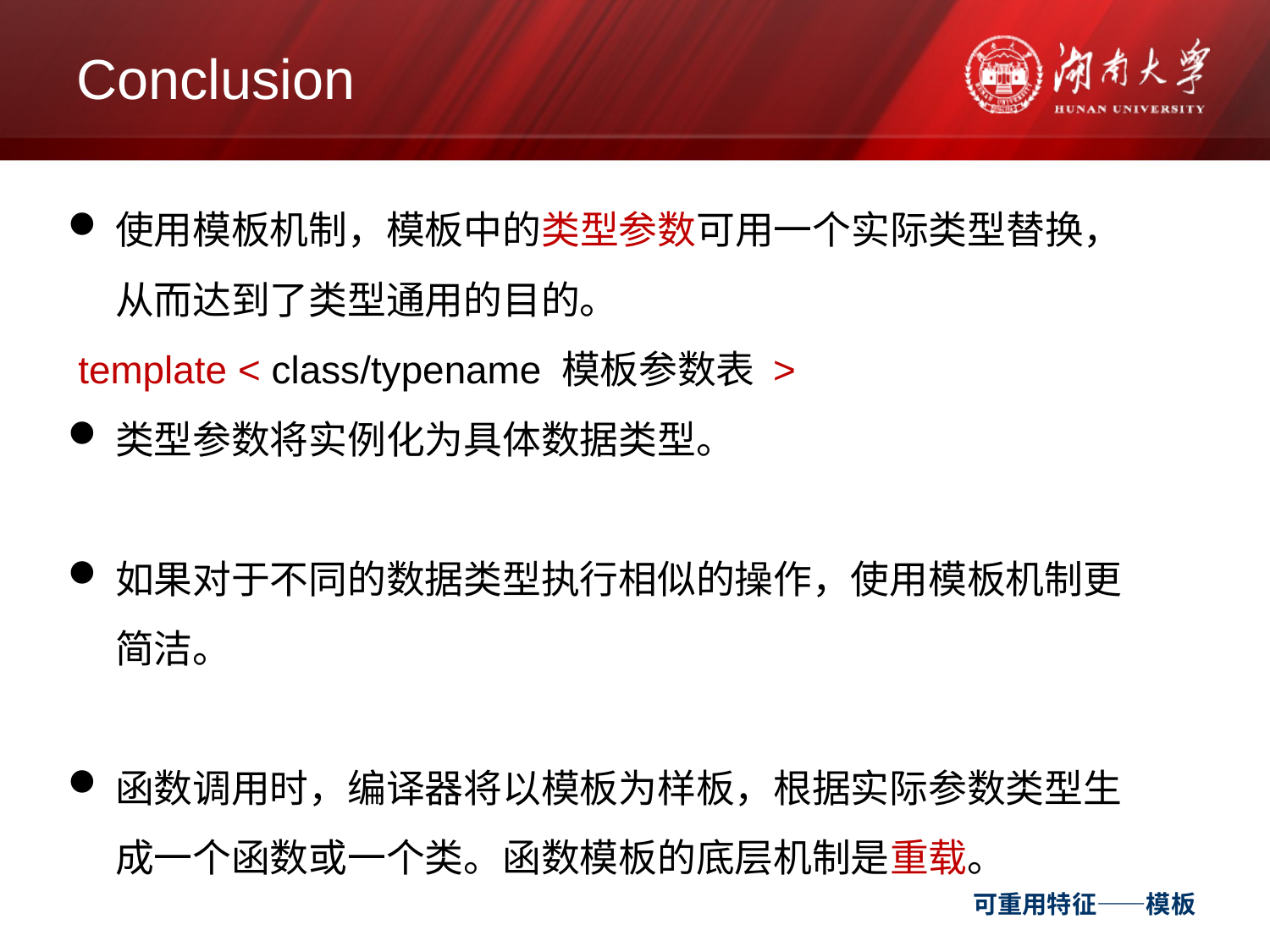

# Conclusion
使用模板机制，模板中的类型参数可用一个实际类型替换，从而达到了类型通用的目的。
 template < class/typename 模板参数表 >
类型参数将实例化为具体数据类型。

如果对于不同的数据类型执行相似的操作，使用模板机制更简洁。

函数调用时，编译器将以模板为样板，根据实际参数类型生成一个函数或一个类。函数模板的底层机制是重载。